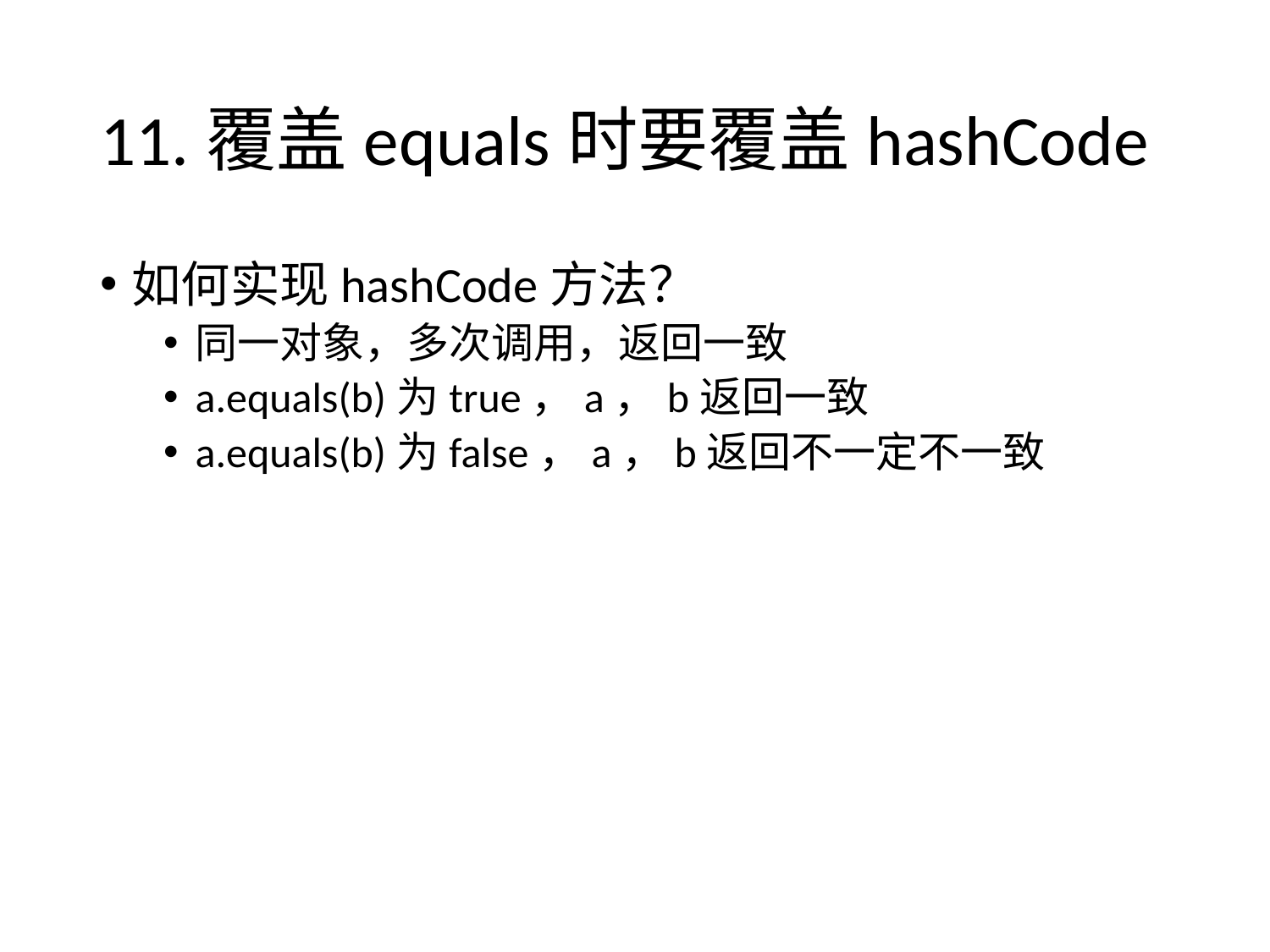

# 11.覆盖equals时要覆盖hashCode
如何实现hashCode方法？
同一对象，多次调用，返回一致
a.equals(b)为true，a，b返回一致
a.equals(b)为false，a，b返回不一定不一致